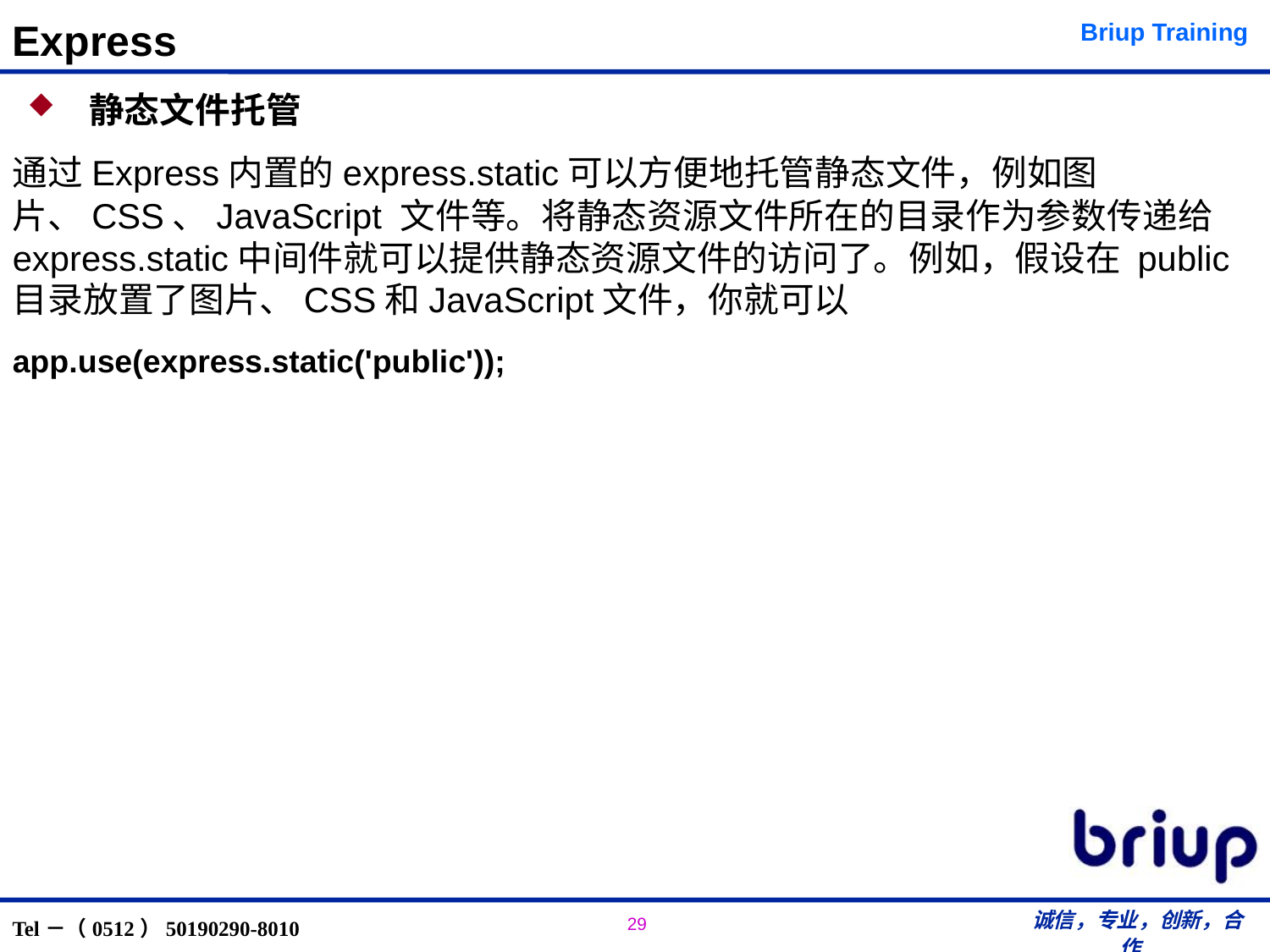

# Express
 静态文件托管
通过Express内置的express.static可以方便地托管静态文件，例如图片、CSS、JavaScript 文件等。将静态资源文件所在的目录作为参数传递给express.static中间件就可以提供静态资源文件的访问了。例如，假设在 public 目录放置了图片、CSS和JavaScript文件，你就可以
app.use(express.static('public'));